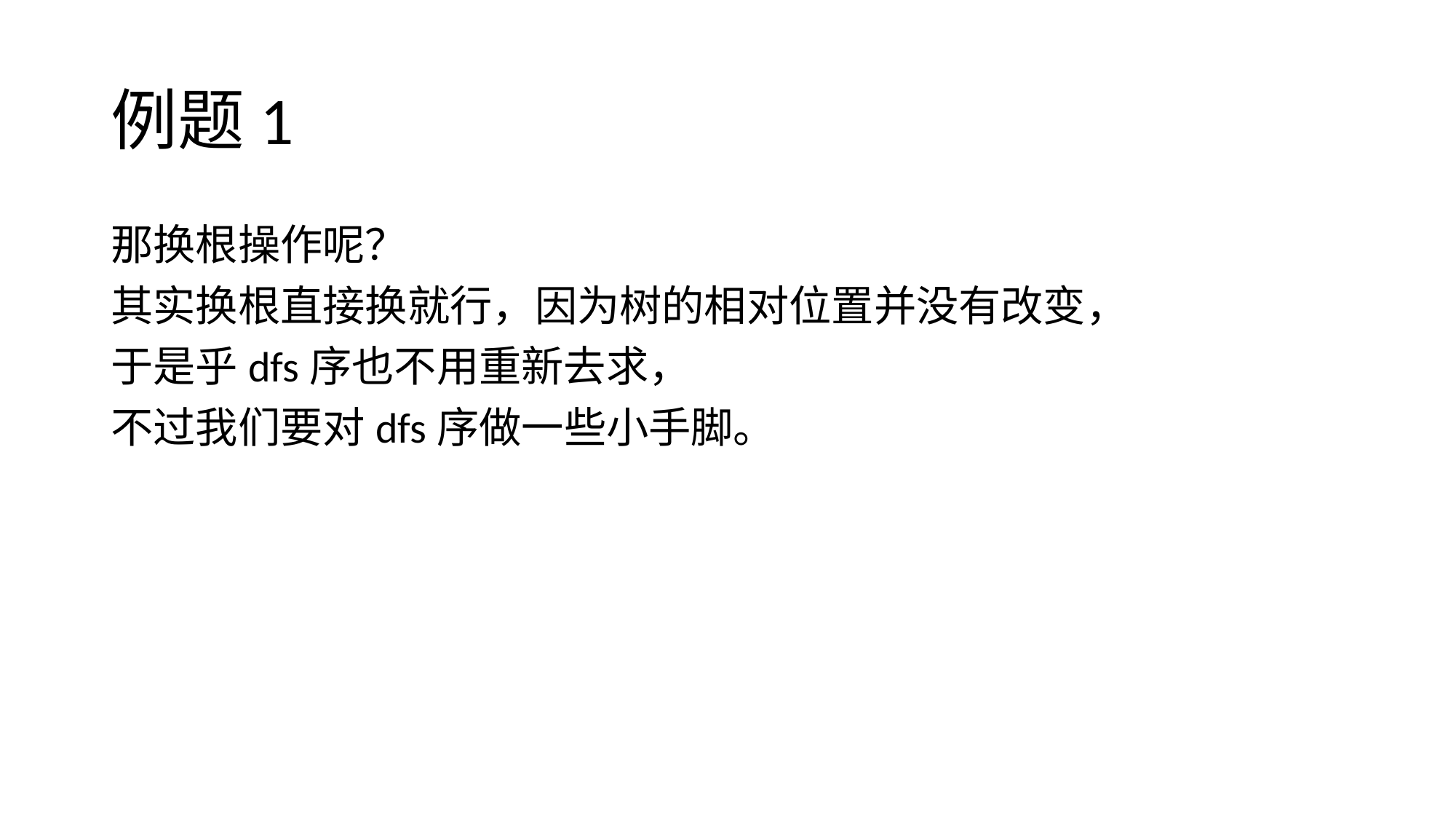

# 例题1
那换根操作呢？
其实换根直接换就行，因为树的相对位置并没有改变，
于是乎dfs序也不用重新去求，
不过我们要对dfs序做一些小手脚。